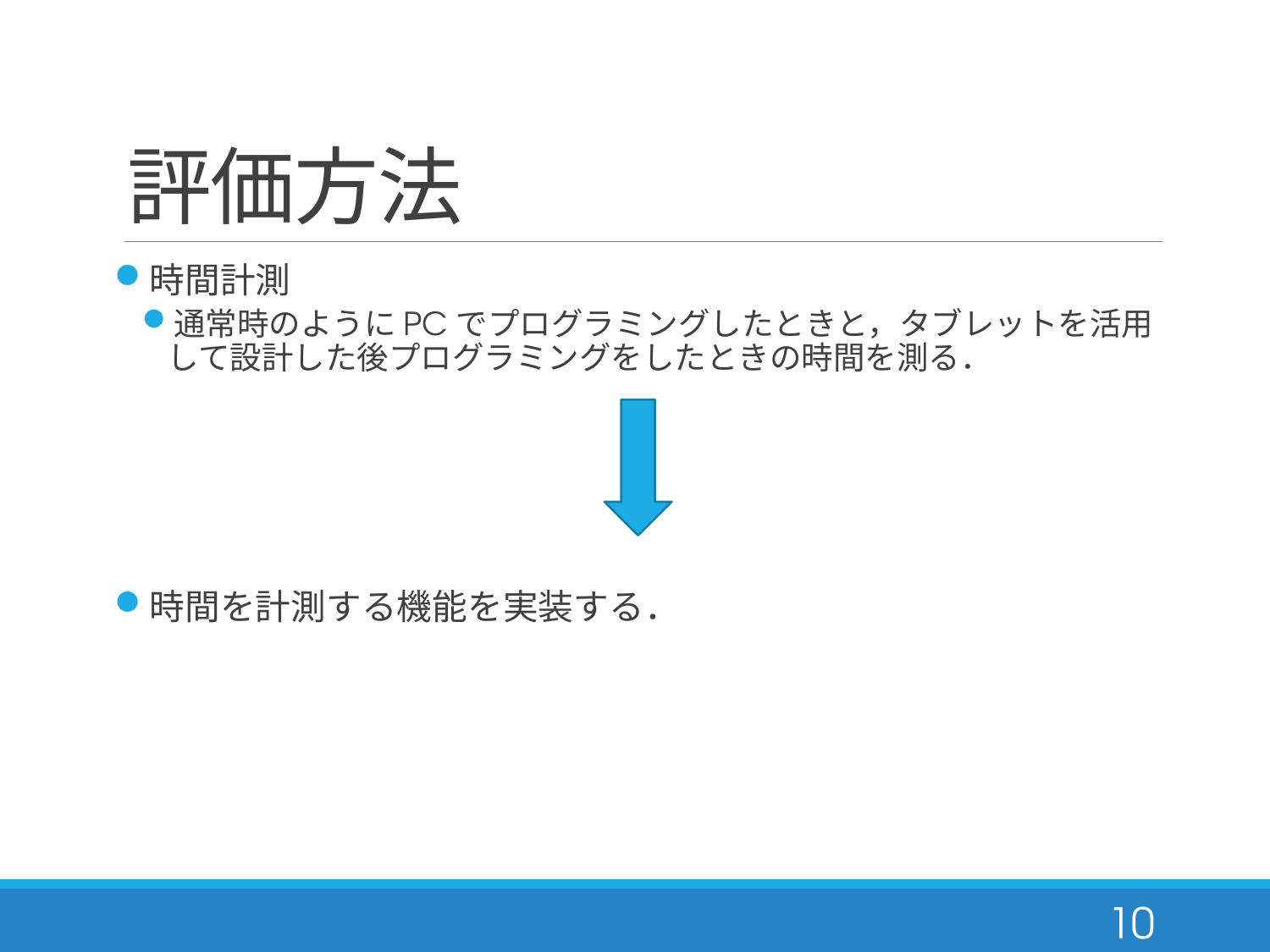

# 評価方法
時間計測
通常時のようにPCでプログラミングしたときと，タブレットを活用して設計した後プログラミングをしたときの時間を測る．

時間を計測する機能を実装する．

10